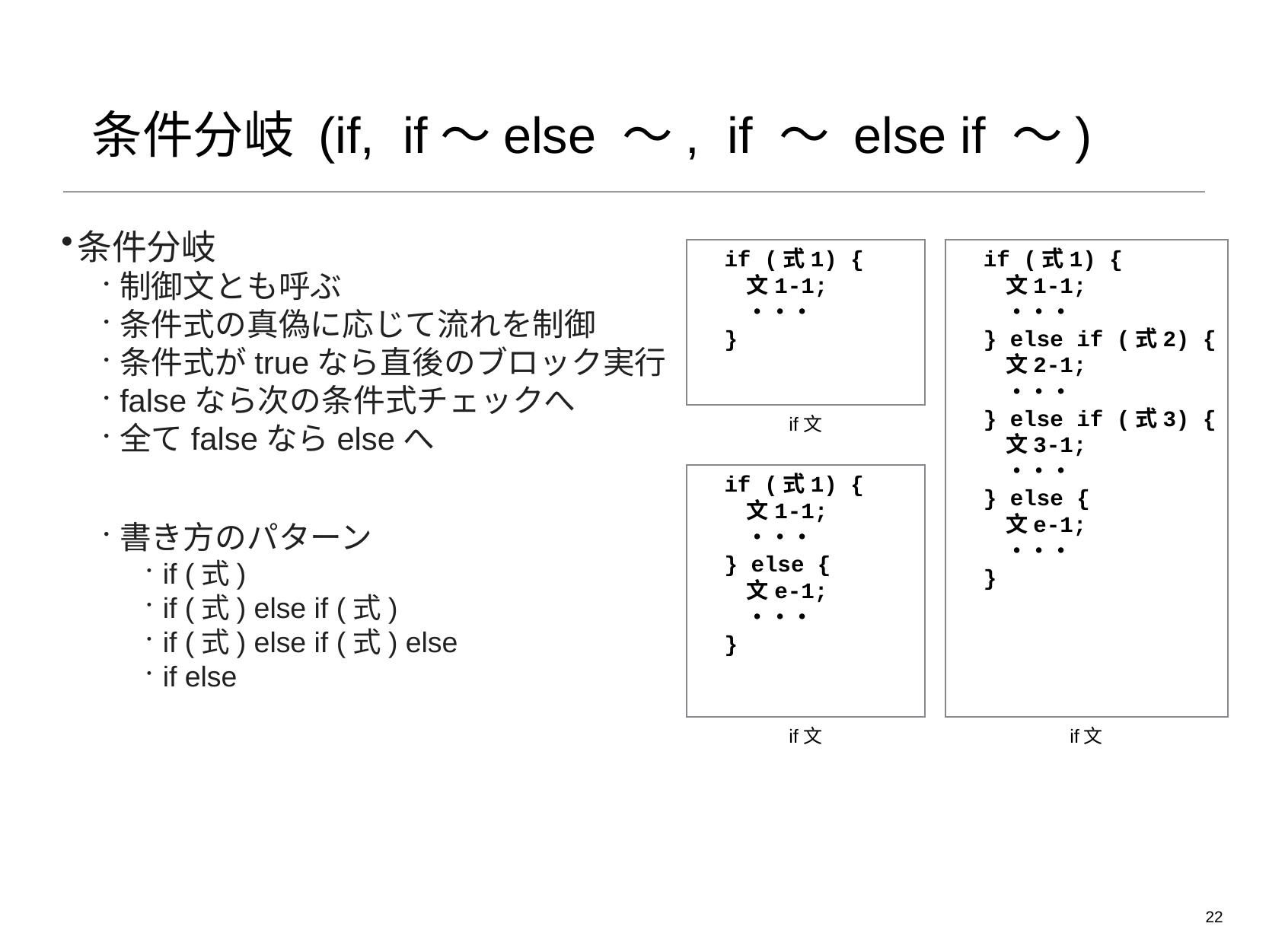

# 条件分岐 (if,  if〜else 〜,  if 〜 else if 〜)
条件分岐
制御文とも呼ぶ
条件式の真偽に応じて流れを制御
条件式がtrueなら直後のブロック実行
falseなら次の条件式チェックへ
全てfalseならelseへ

書き方のパターン
if (式)
if (式) else if (式)
if (式) else if (式) else
if else
if (式1) {
　文1-1;
　・・・
}
if文
if (式1) {
　文1-1;
　・・・
} else if (式2) {
　文2-1;
　・・・
} else if (式3) {
　文3-1;
　・・・
} else {
　文e-1;
　・・・
}
if文
if (式1) {
　文1-1;
　・・・
} else {
　文e-1;
　・・・
}
if文
22